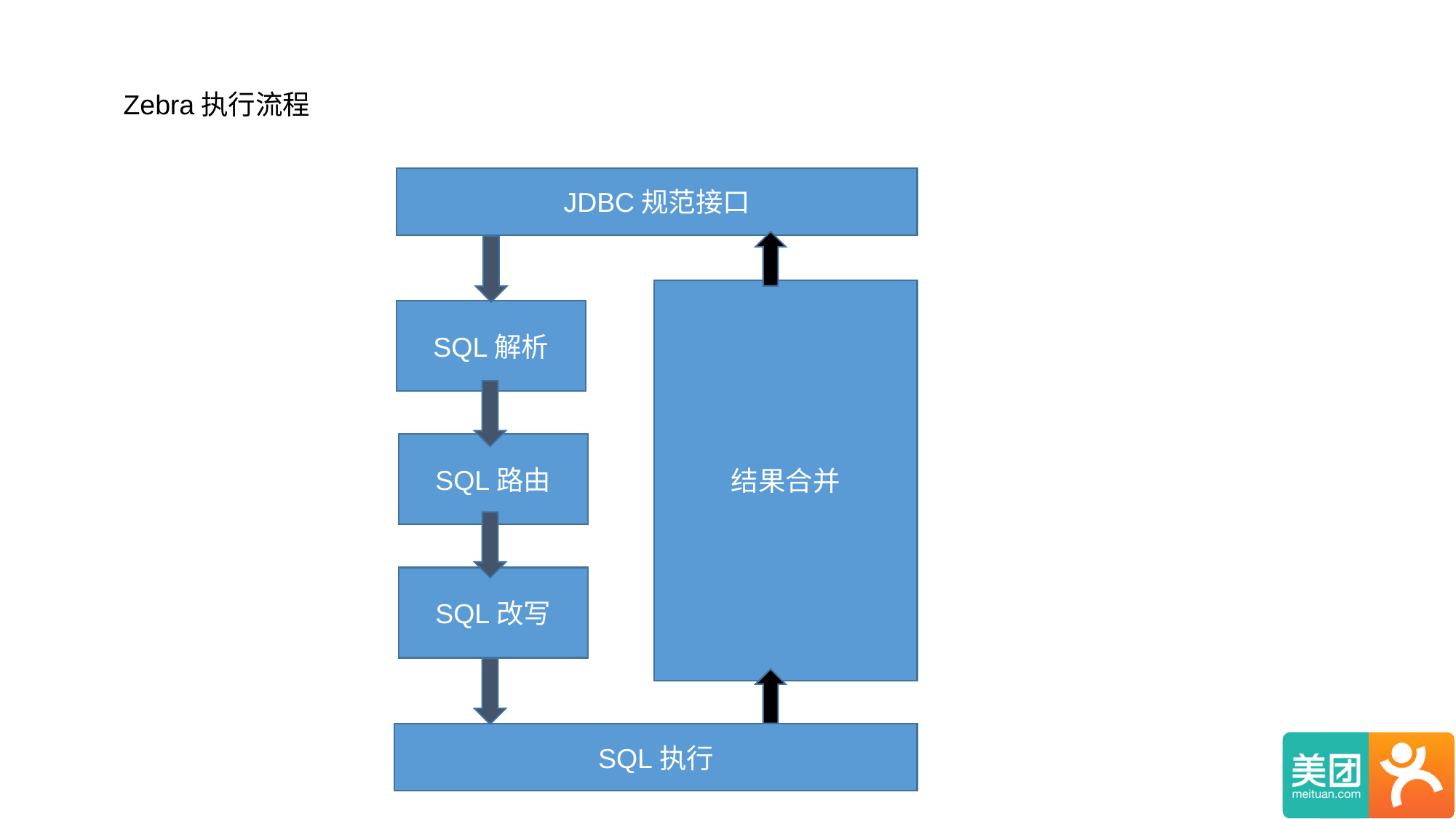

Zebra执行流程
JDBC规范接口

结果合并
SQL解析

SQL路由

SQL改写

SQL执行